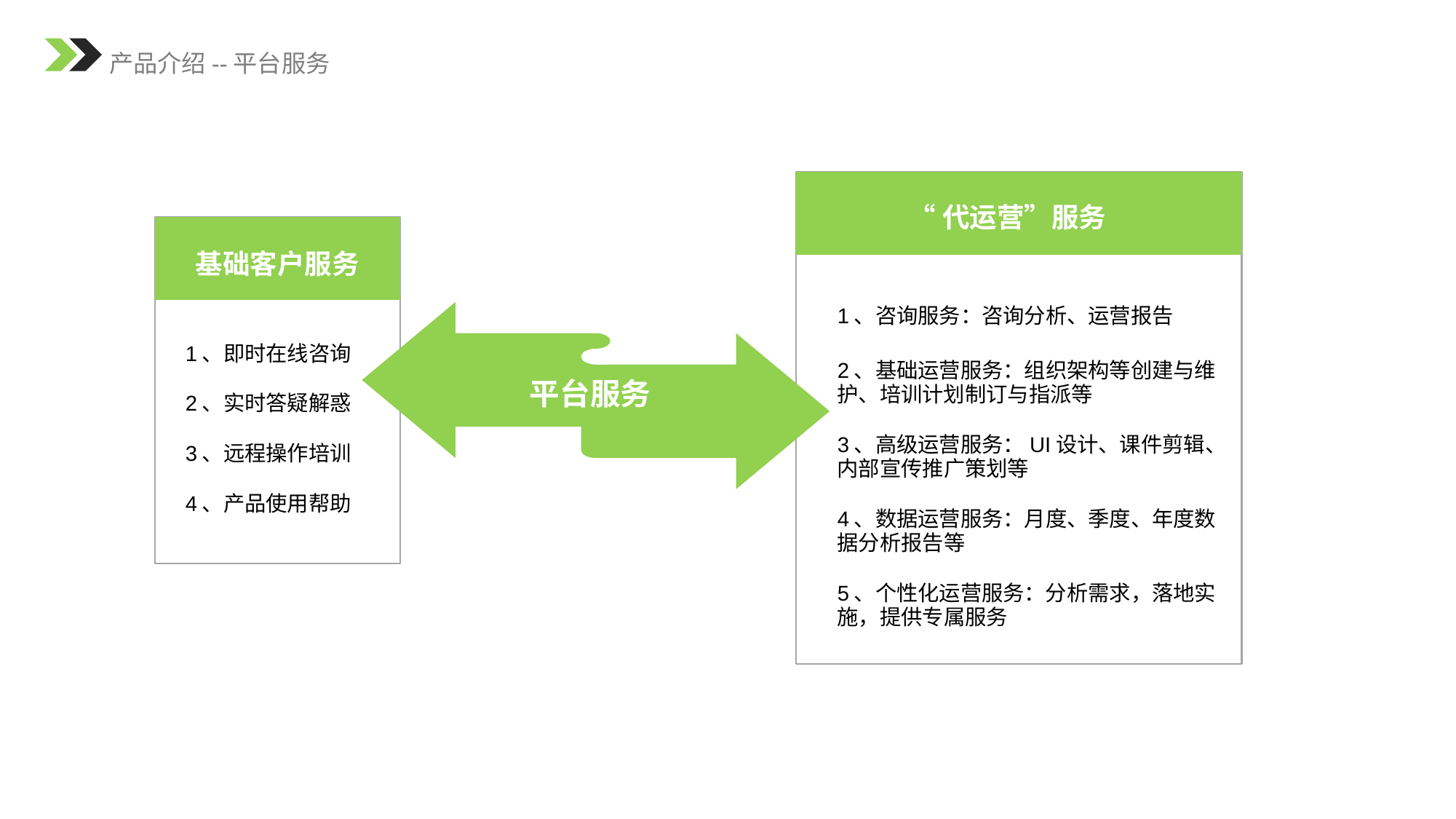

产品介绍--平台服务

“代运营”服务

基础客户服务
1、咨询服务：咨询分析、运营报告

2、基础运营服务：组织架构等创建与维
护、培训计划制订与指派等

3、高级运营服务：UI设计、课件剪辑、
内部宣传推广策划等

4、数据运营服务：月度、季度、年度数
据分析报告等

5、个性化运营服务：分析需求，落地实
施，提供专属服务

1、即时在线咨询

2、实时答疑解惑

3、远程操作培训

4、产品使用帮助

平台服务